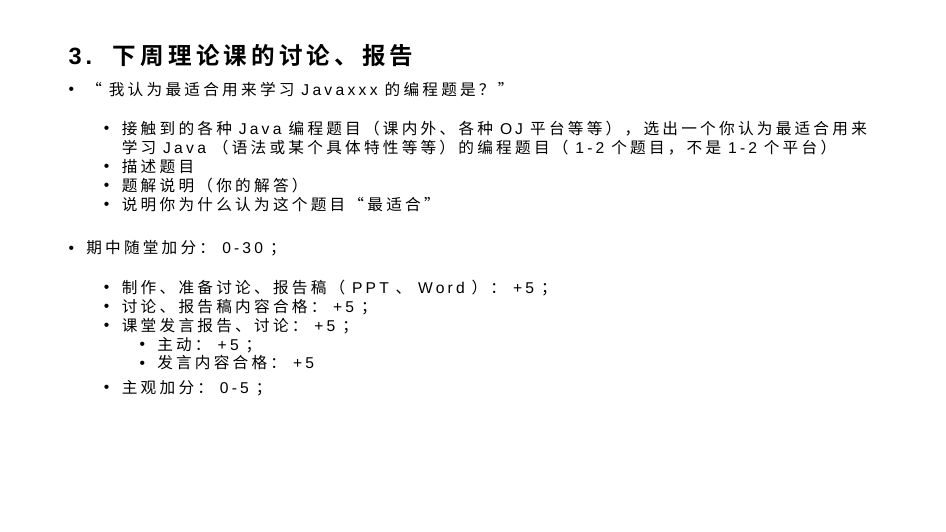

# 3. 下周理论课的讨论、报告
“我认为最适合用来学习Javaxxx的编程题是？”
接触到的各种Java编程题目（课内外、各种OJ平台等等），选出一个你认为最适合用来学习Java（语法或某个具体特性等等）的编程题目（1-2个题目，不是1-2个平台）
描述题目
题解说明（你的解答）
说明你为什么认为这个题目“最适合”
期中随堂加分：0-30；
制作、准备讨论、报告稿（PPT、Word）：+5；
讨论、报告稿内容合格：+5；
课堂发言报告、讨论：+5；
主动：+5；
发言内容合格：+5
主观加分：0-5；